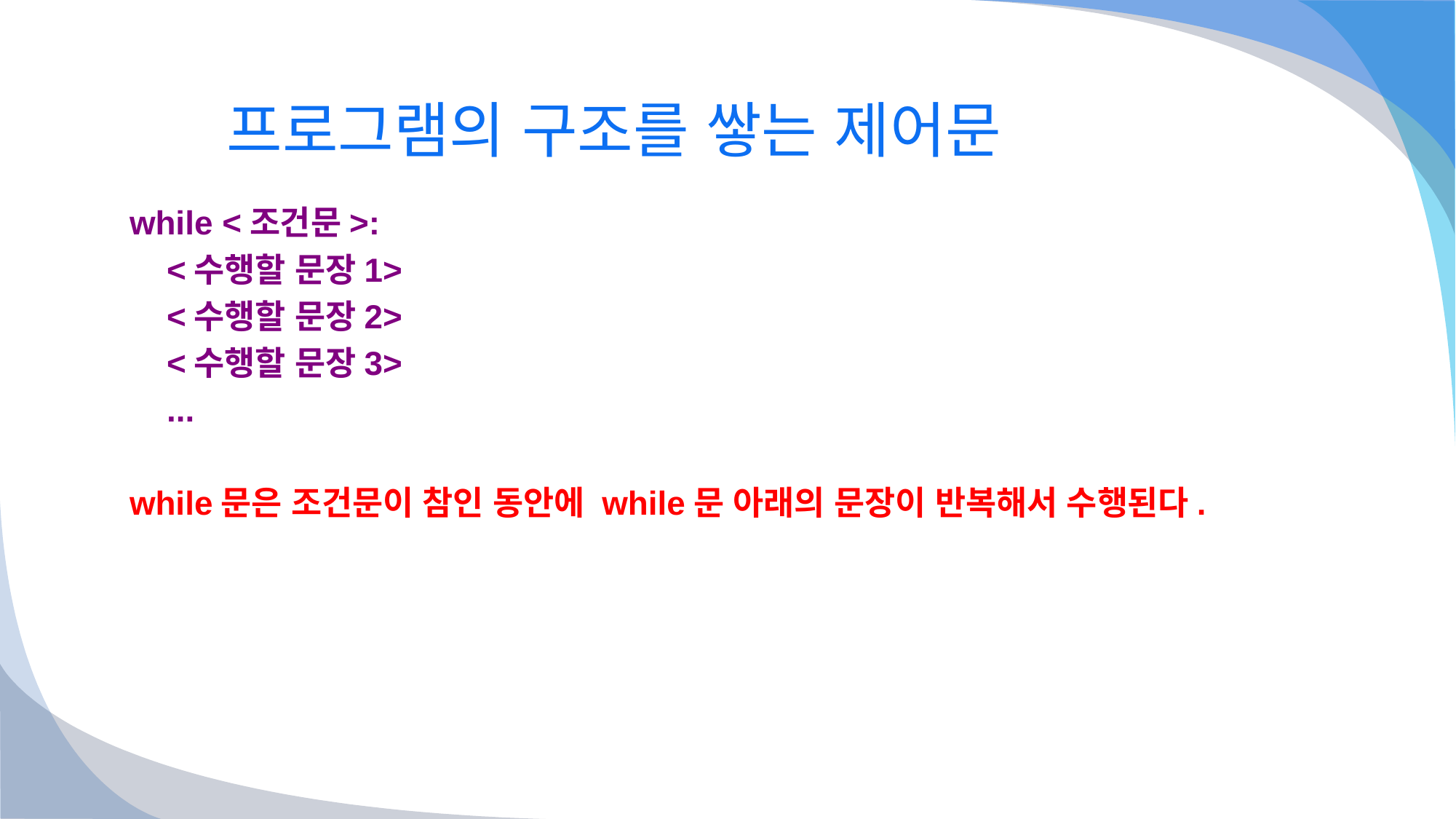

# 프로그램의 구조를 쌓는 제어문
while <조건문>:
    <수행할 문장1>
    <수행할 문장2>
    <수행할 문장3>
    ...

while문은 조건문이 참인 동안에 while문 아래의 문장이 반복해서 수행된다.